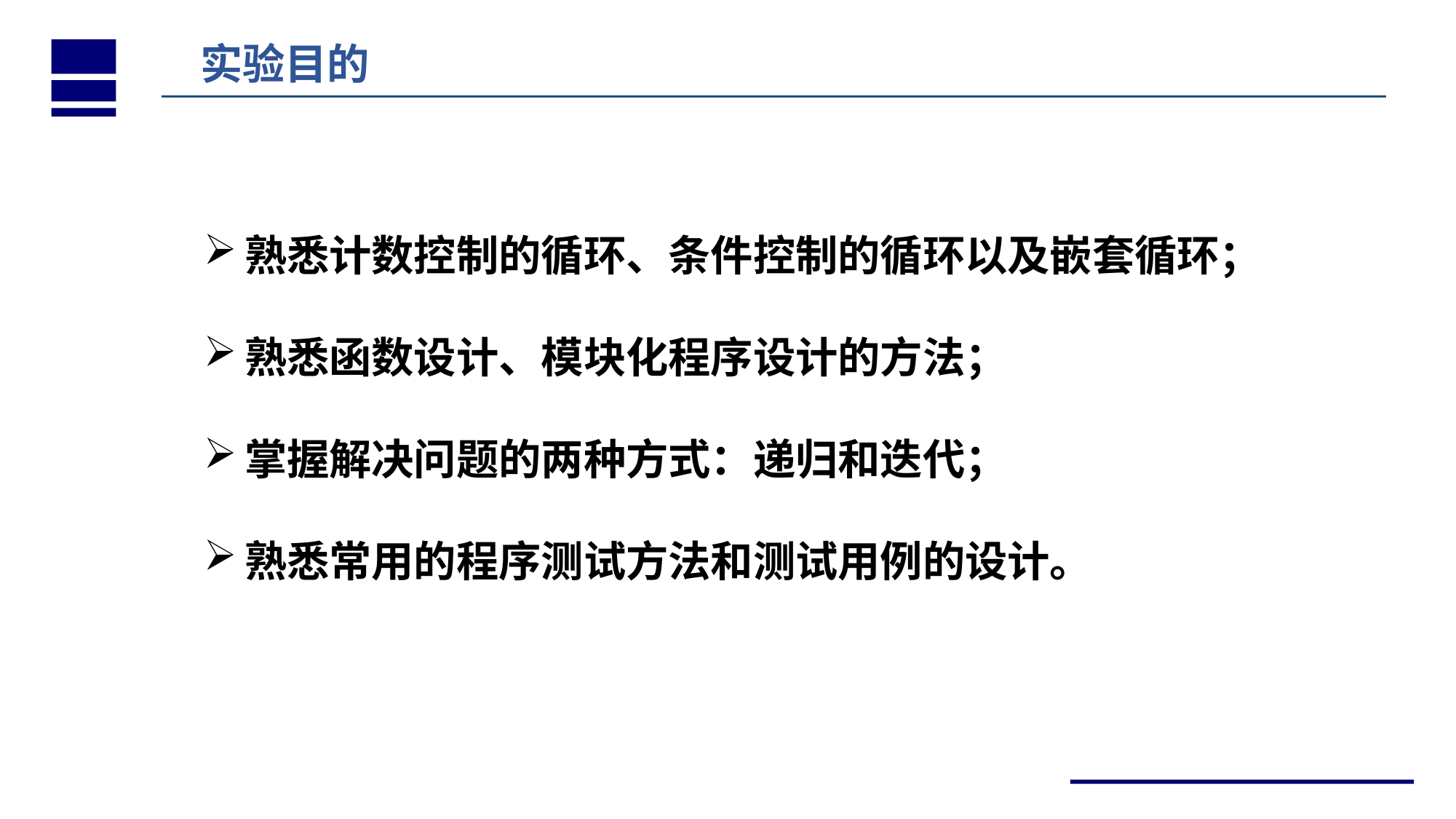

实验目的
熟悉计数控制的循环、条件控制的循环以及嵌套循环；
熟悉函数设计、模块化程序设计的方法；
掌握解决问题的两种方式：递归和迭代；
熟悉常用的程序测试方法和测试用例的设计。